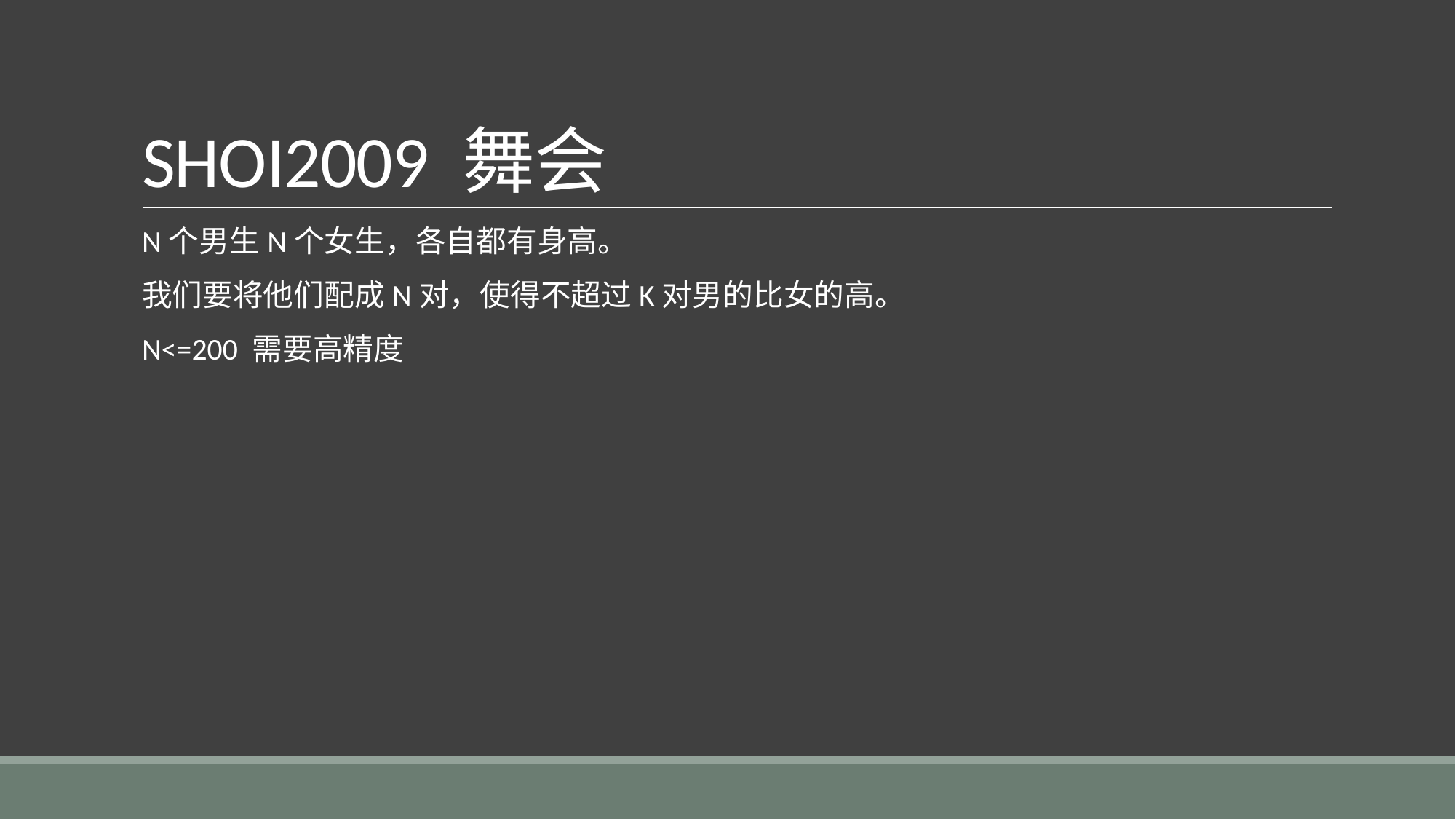

# SHOI2009 舞会
N个男生N个女生，各自都有身高。
我们要将他们配成N对，使得不超过K对男的比女的高。
N<=200 需要高精度